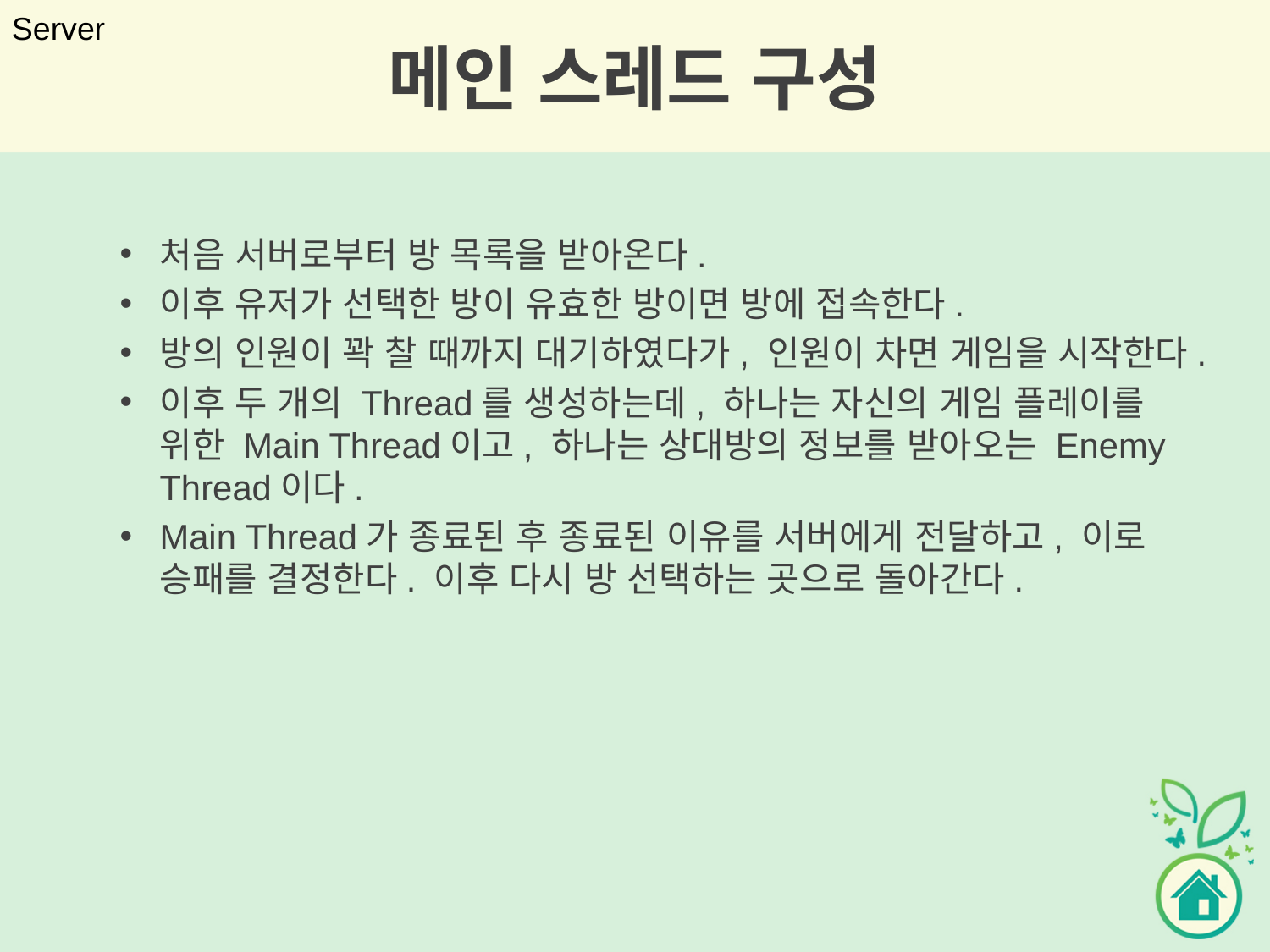

# 메인 스레드 구성
Server
처음 서버로부터 방 목록을 받아온다.
이후 유저가 선택한 방이 유효한 방이면 방에 접속한다.
방의 인원이 꽉 찰 때까지 대기하였다가, 인원이 차면 게임을 시작한다.
이후 두 개의 Thread를 생성하는데, 하나는 자신의 게임 플레이를 위한 Main Thread이고, 하나는 상대방의 정보를 받아오는 Enemy Thread이다.
Main Thread가 종료된 후 종료된 이유를 서버에게 전달하고, 이로 승패를 결정한다. 이후 다시 방 선택하는 곳으로 돌아간다.